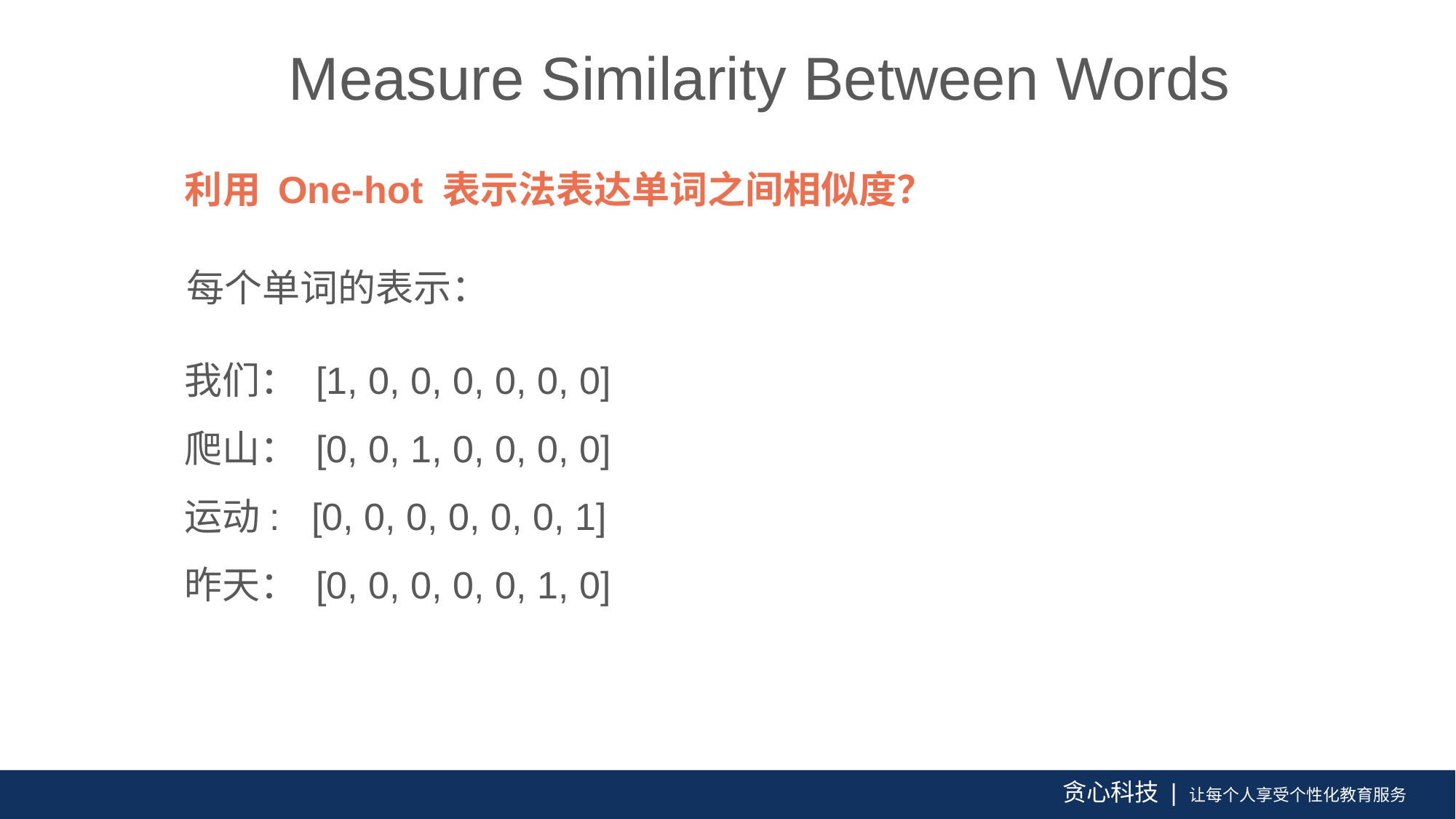

Measure Similarity Between Words

利用 One-hot 表示法表达单词之间相似度？
每个单词的表示：
我们： [1, 0, 0, 0, 0, 0, 0]
爬山： [0, 0, 1, 0, 0, 0, 0]
运动:   [0, 0, 0, 0, 0, 0, 1]
昨天： [0, 0, 0, 0, 0, 1, 0]